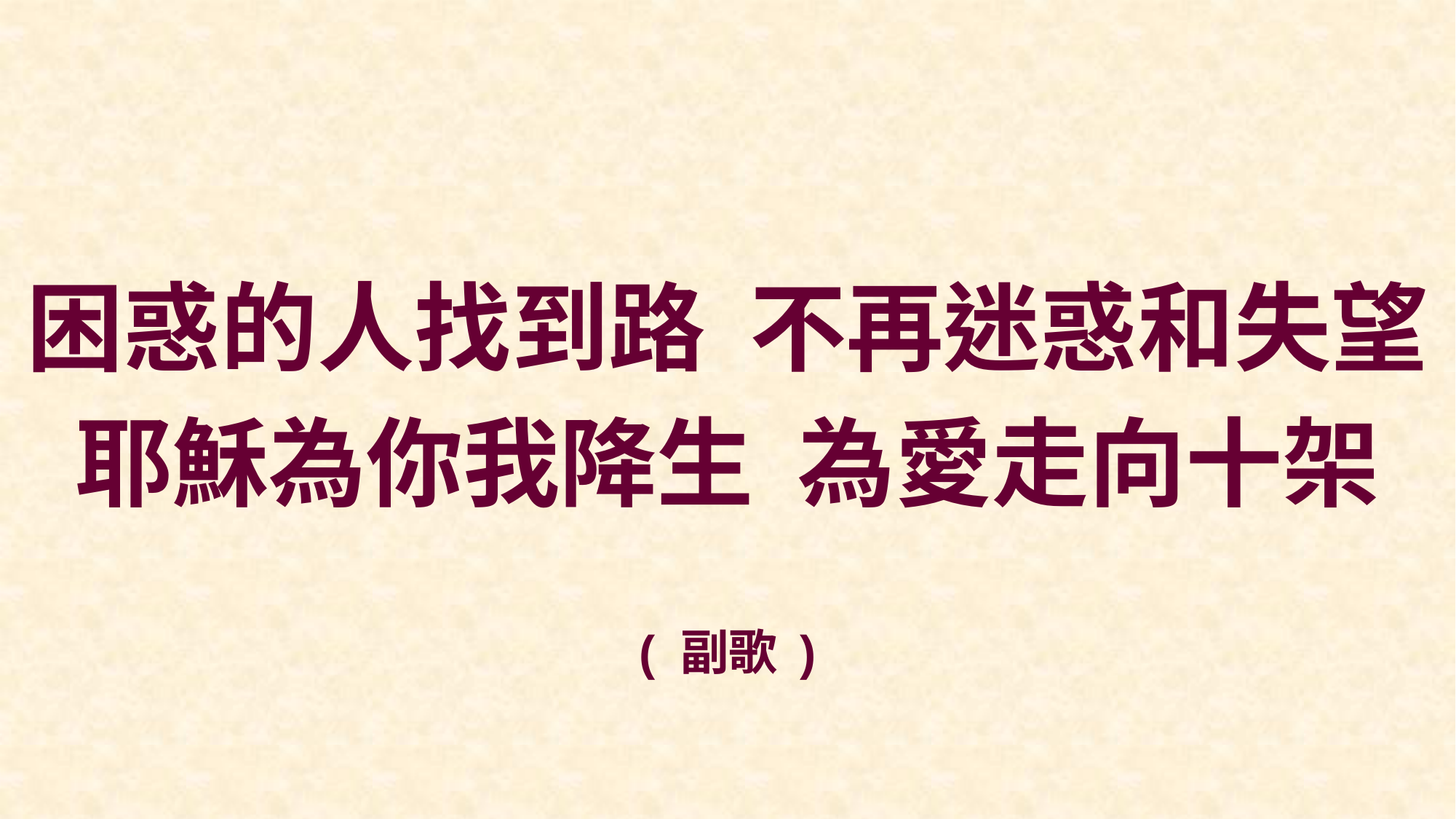

困惑的人找到路  不再迷惑和失望
耶穌為你我降生  為愛走向十架
( 副歌 )